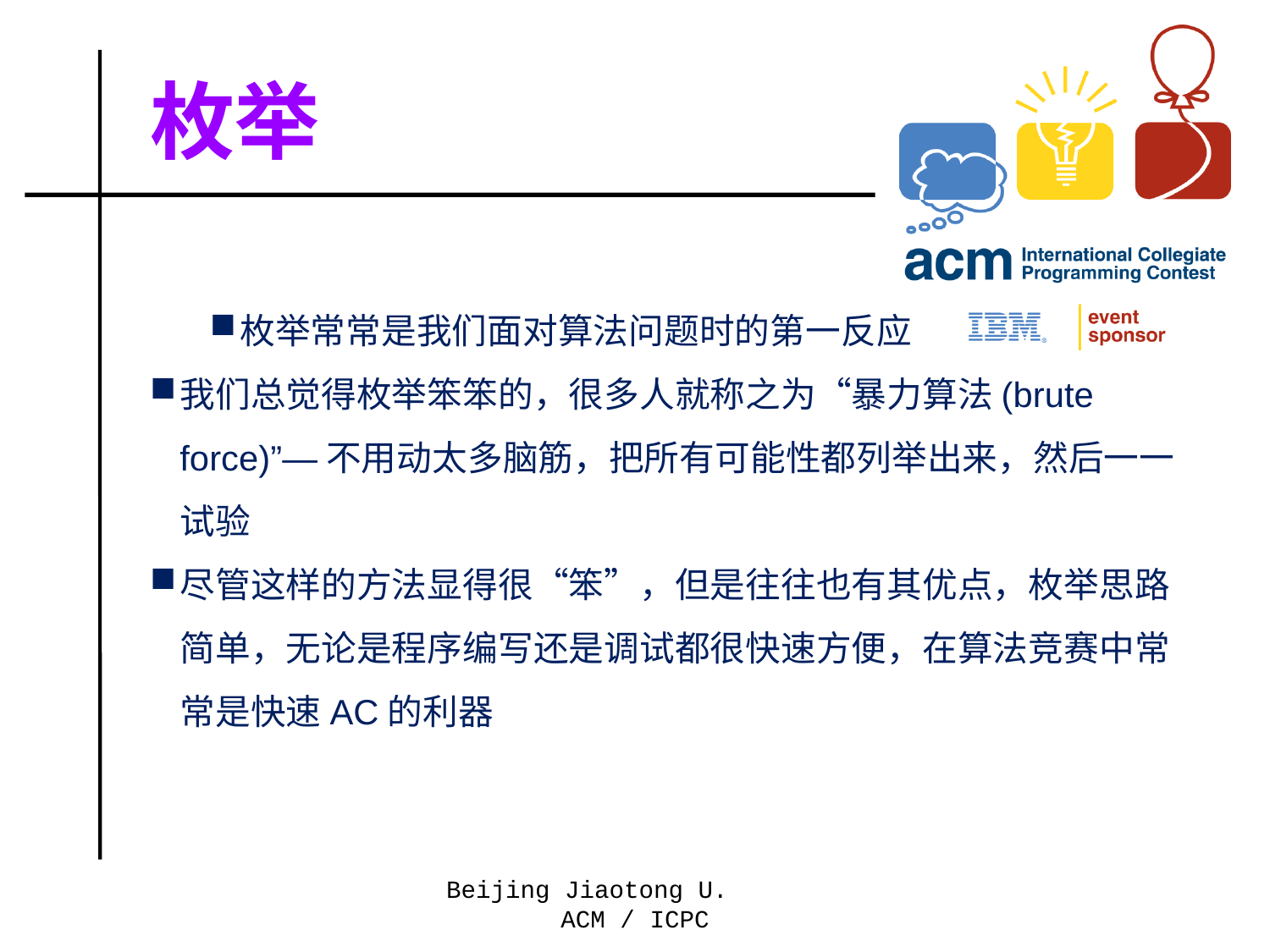

枚举
# 枚举常常是我们面对算法问题时的第一反应
我们总觉得枚举笨笨的，很多人就称之为“暴力算法(brute force)”—不用动太多脑筋，把所有可能性都列举出来，然后一一试验
尽管这样的方法显得很“笨”，但是往往也有其优点，枚举思路简单，无论是程序编写还是调试都很快速方便，在算法竞赛中常常是快速AC的利器